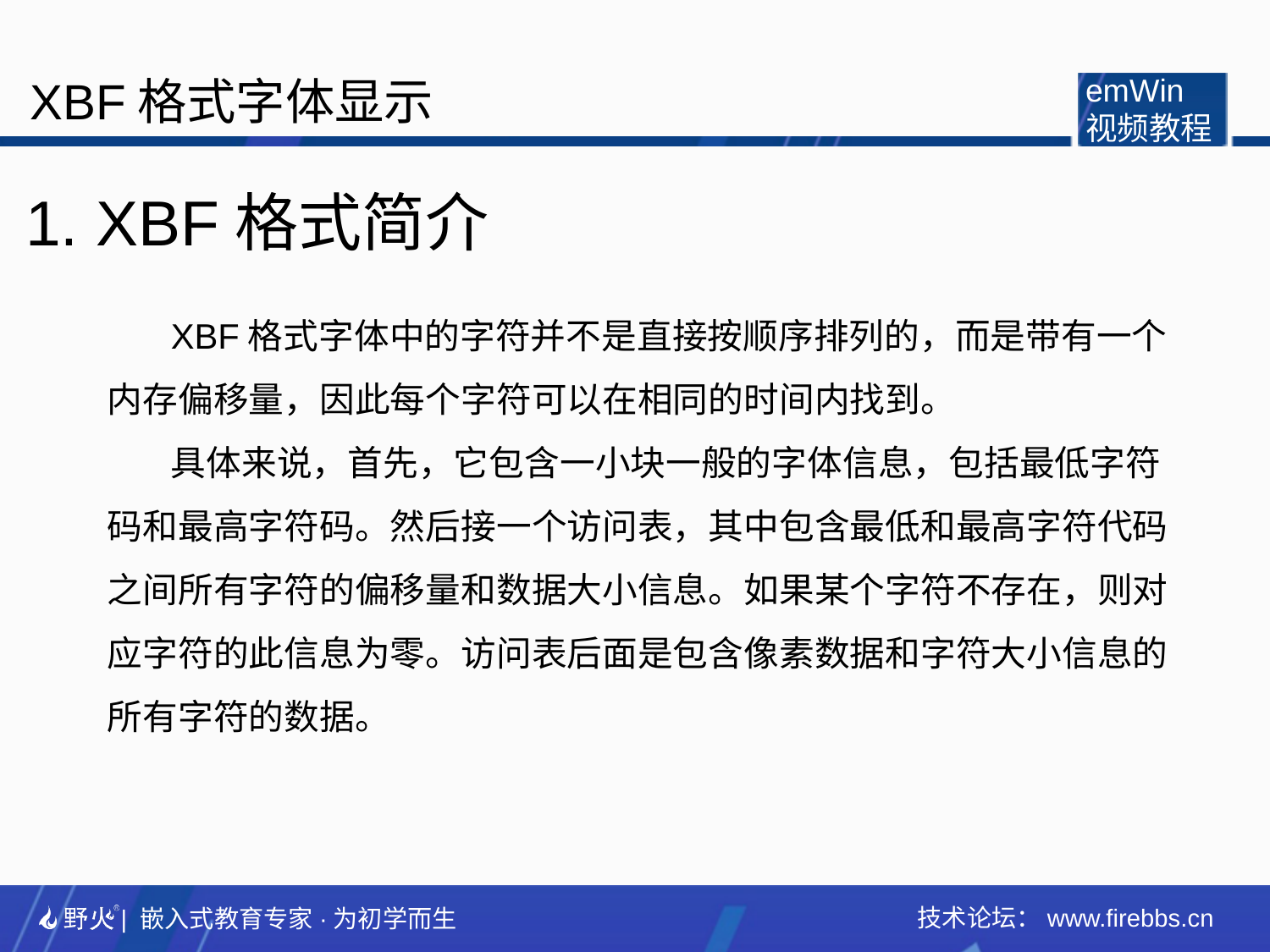

XBF格式字体显示
emWin
视频教程
1. XBF格式简介
XBF格式字体中的字符并不是直接按顺序排列的，而是带有一个内存偏移量，因此每个字符可以在相同的时间内找到。
具体来说，首先，它包含一小块一般的字体信息，包括最低字符码和最高字符码。然后接一个访问表，其中包含最低和最高字符代码之间所有字符的偏移量和数据大小信息。如果某个字符不存在，则对应字符的此信息为零。访问表后面是包含像素数据和字符大小信息的所有字符的数据。